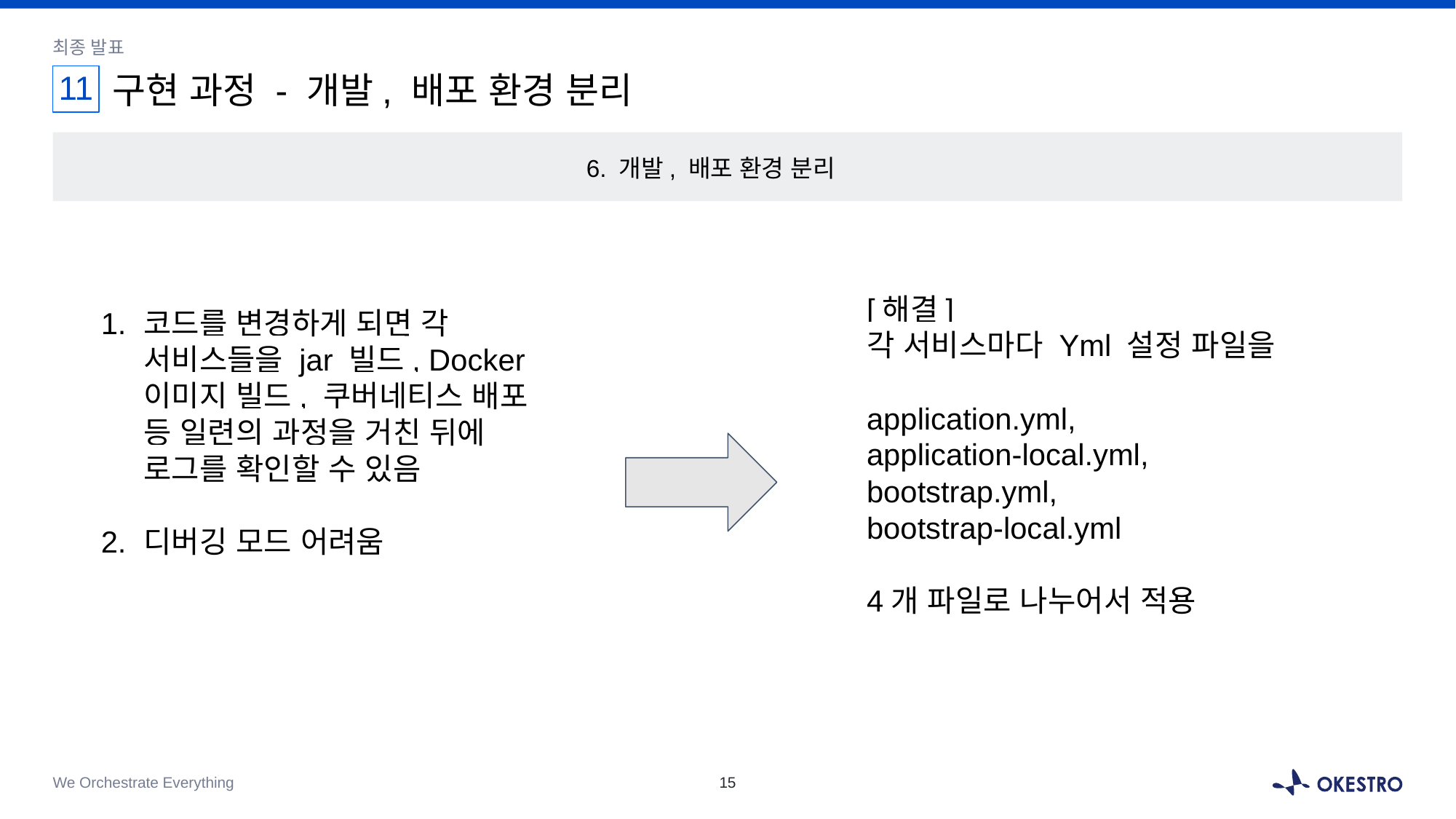

최종 발표
11
# 구현 과정 - 개발, 배포 환경 분리
6. 개발, 배포 환경 분리
[해결]
각 서비스마다 Yml 설정 파일을

application.yml,
application-local.yml,
bootstrap.yml,
bootstrap-local.yml

4개 파일로 나누어서 적용

코드를 변경하게 되면 각 서비스들을 jar 빌드, Docker 이미지 빌드, 쿠버네티스 배포 등 일련의 과정을 거친 뒤에 로그를 확인할 수 있음

디버깅 모드 어려움